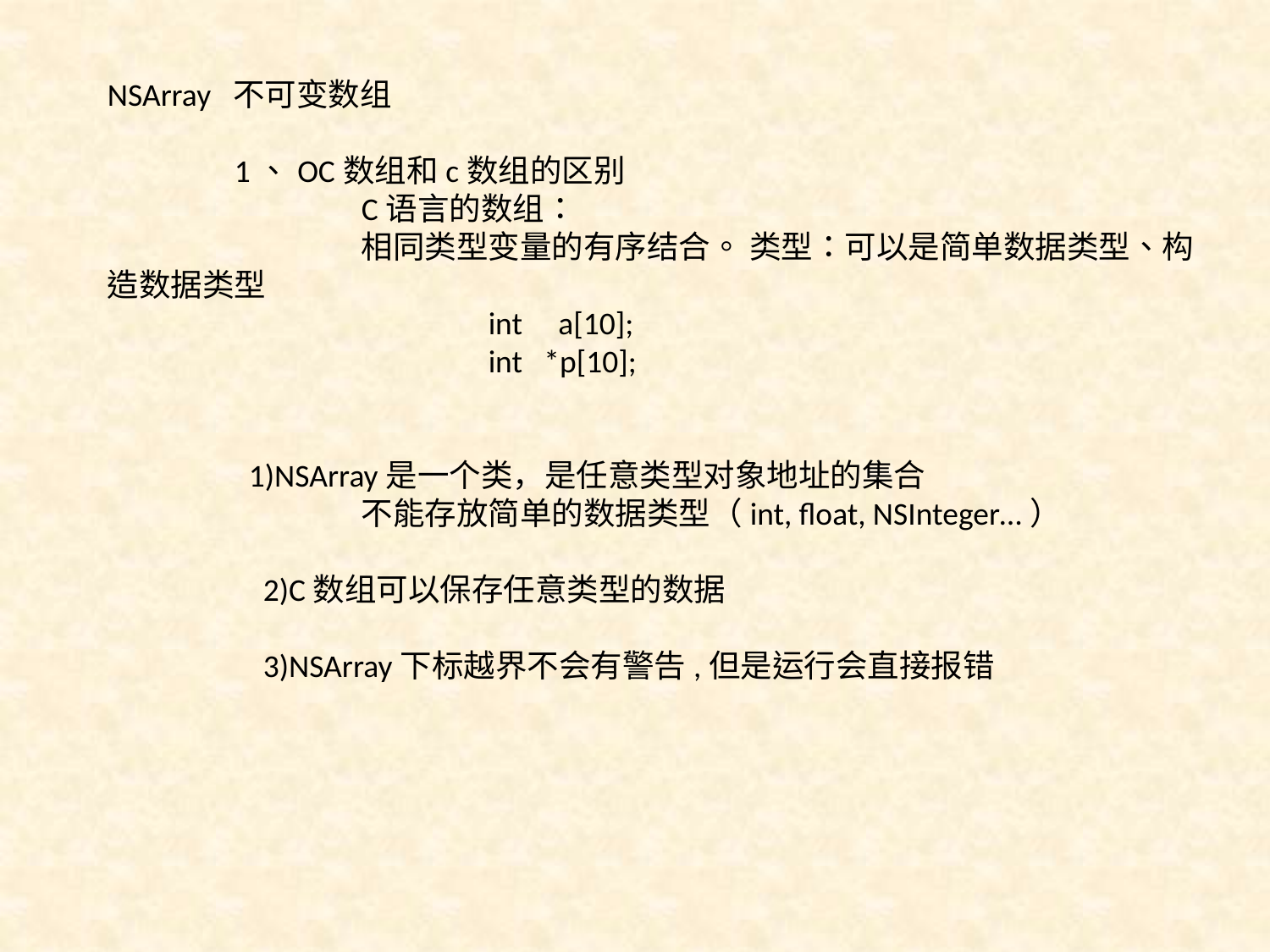

NSArray  不可变数组

	1、OC数组和c数组的区别
		C语言的数组：
		相同类型变量的有序结合。 类型：可以是简单数据类型、构造数据类型
			int     a[10];
			int   *p[10];

	  1)NSArray是一个类，是任意类型对象地址的集合
		不能存放简单的数据类型（int, float, NSInteger…）

	    2)C数组可以保存任意类型的数据

	    3)NSArray下标越界不会有警告,但是运行会直接报错